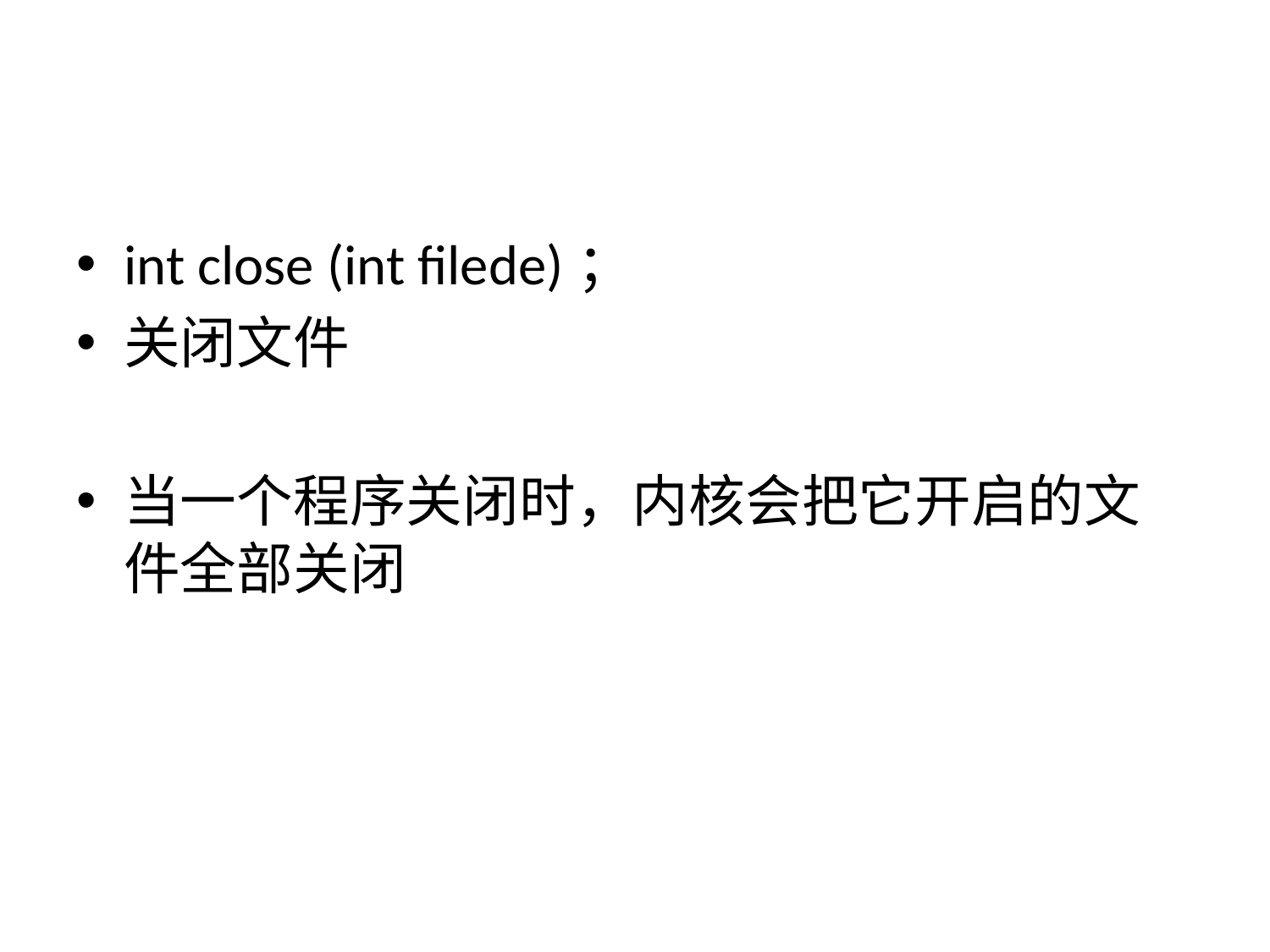

#
int close (int filede)；
关闭文件

当一个程序关闭时，内核会把它开启的文件全部关闭